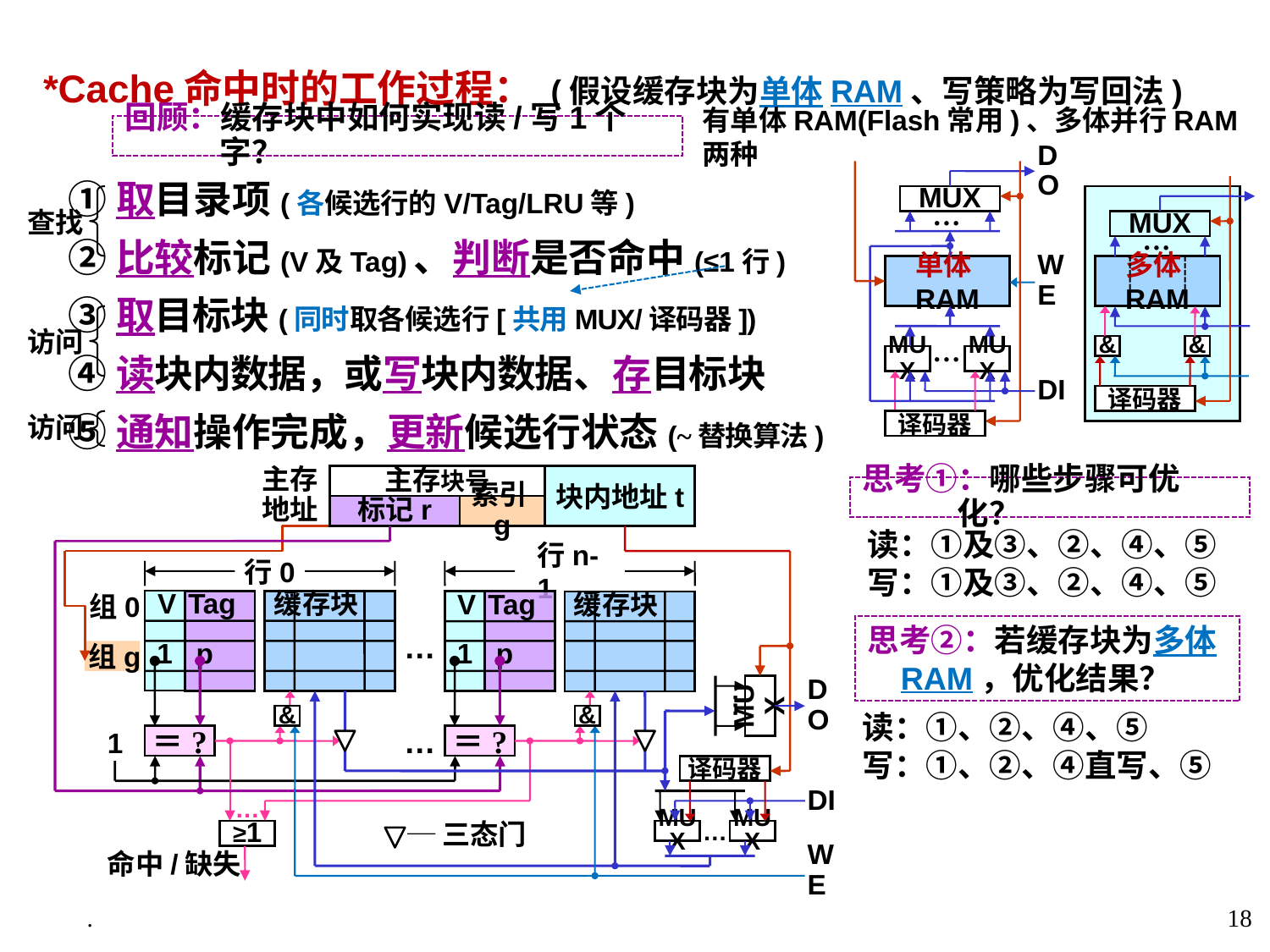

*Cache命中时的工作过程： (假设缓存块为单体RAM、写策略为写回法)

    ①取目录项(各候选行的V/Tag/LRU等)
    ②比较标记(V及Tag)、判断是否命中(≤1行)
    ③取目标块(同时取各候选行[共用MUX/译码器])
    ④读块内数据，或写块内数据、存目标块
    ⑤通知操作完成，更新候选行状态(~替换算法)
回顾：缓存块中如何实现读/写1个字？
有单体RAM(Flash常用)、多体并行RAM两种
DO

MUX

…

单体RAM
WE

…
MUX
MUX

DI

译码器

MUX

…

多体RAM

&
&

译码器

查找

访问

访问

主存
地址
主存块号
块内地址t
标记r
索引g
行0
行n-1

V  Tag    缓存块

组0

V  Tag    缓存块

…
组g

1   p

1   p

＝?
…
＝?
思考①：哪些步骤可优化？
读：①及③、②、④、⑤
写：①及③、②、④、⑤

1

…

≥1

命中/缺失

MUX

…
DO

思考②：若缓存块为多体RAM，优化结果？

─三态门

&
&

WE

读：①、②、④、⑤
写：①、②、④直写、⑤
译码器

DI

MUX
…
MUX

.
18